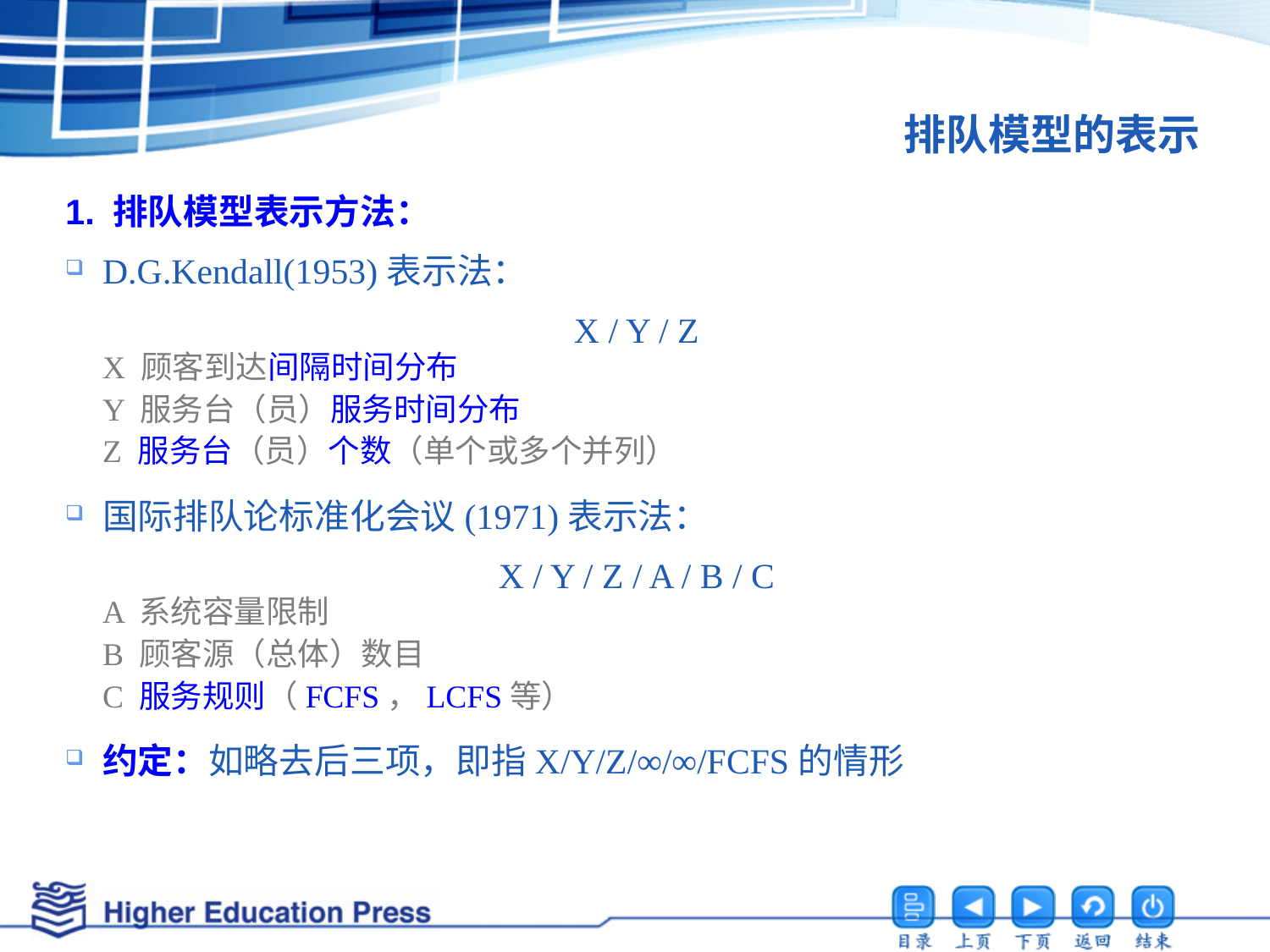

# 排队模型的表示
1. 排队模型表示方法：
D.G.Kendall(1953)表示法：
 X / Y / Z
X 顾客到达间隔时间分布
Y 服务台（员）服务时间分布
Z 服务台（员）个数（单个或多个并列）
国际排队论标准化会议(1971)表示法：
 X / Y / Z / A / B / C
A 系统容量限制
B 顾客源（总体）数目
C 服务规则（FCFS，LCFS等）
约定：如略去后三项，即指X/Y/Z/∞/∞/FCFS的情形